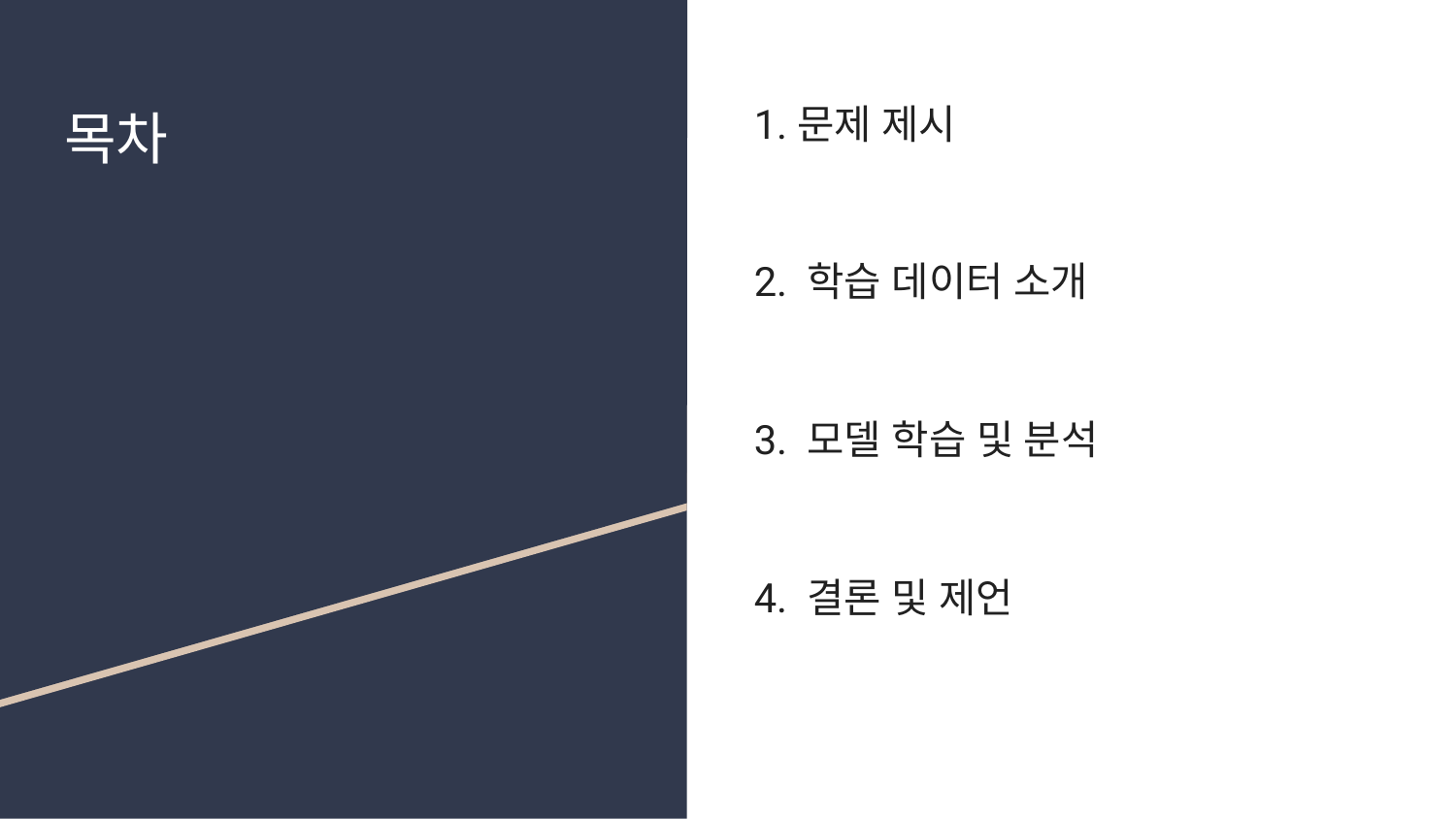

# 목차
1.문제 제시

2. 학습 데이터 소개

3. 모델 학습 및 분석

4. 결론 및 제언